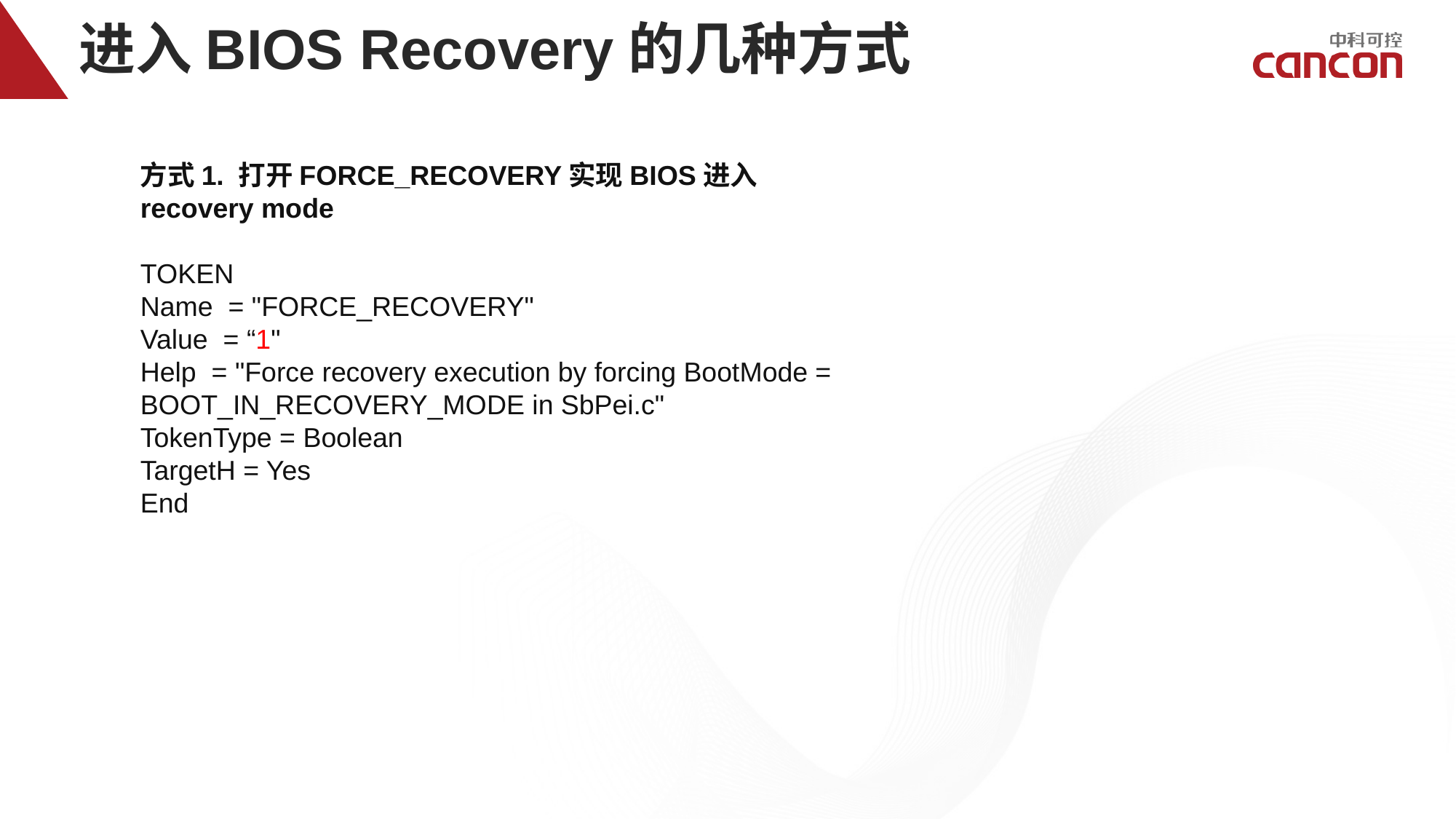

# 进入BIOS Recovery的几种方式
方式1. 打开FORCE_RECOVERY实现BIOS进入recovery mode

TOKEN
Name  = "FORCE_RECOVERY"
Value  = “1"
Help  = "Force recovery execution by forcing BootMode = BOOT_IN_RECOVERY_MODE in SbPei.c"
TokenType = Boolean
TargetH = Yes
End